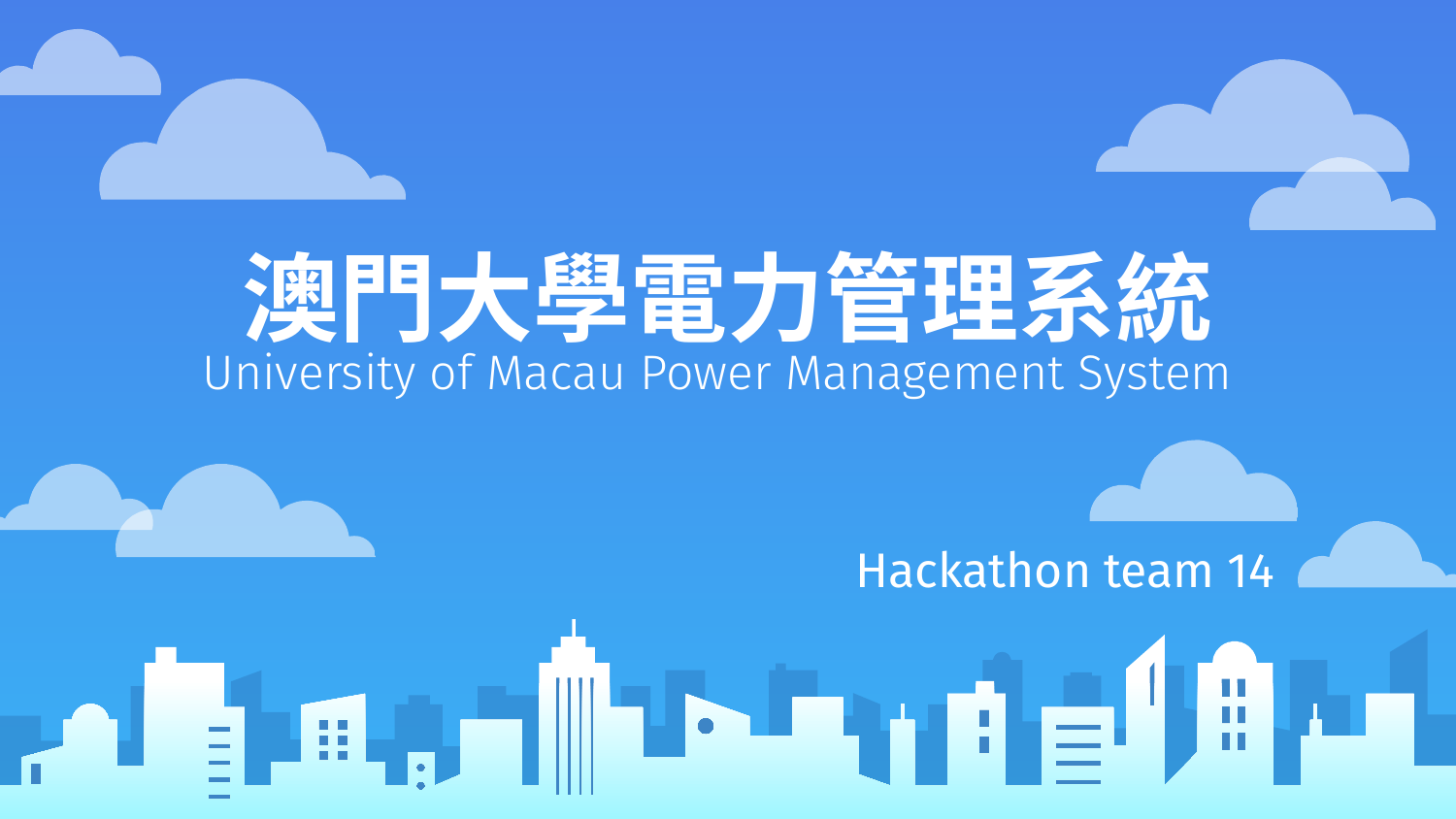

# 澳門大學電力管理系統
University of Macau Power Management System
Hackathon team 14